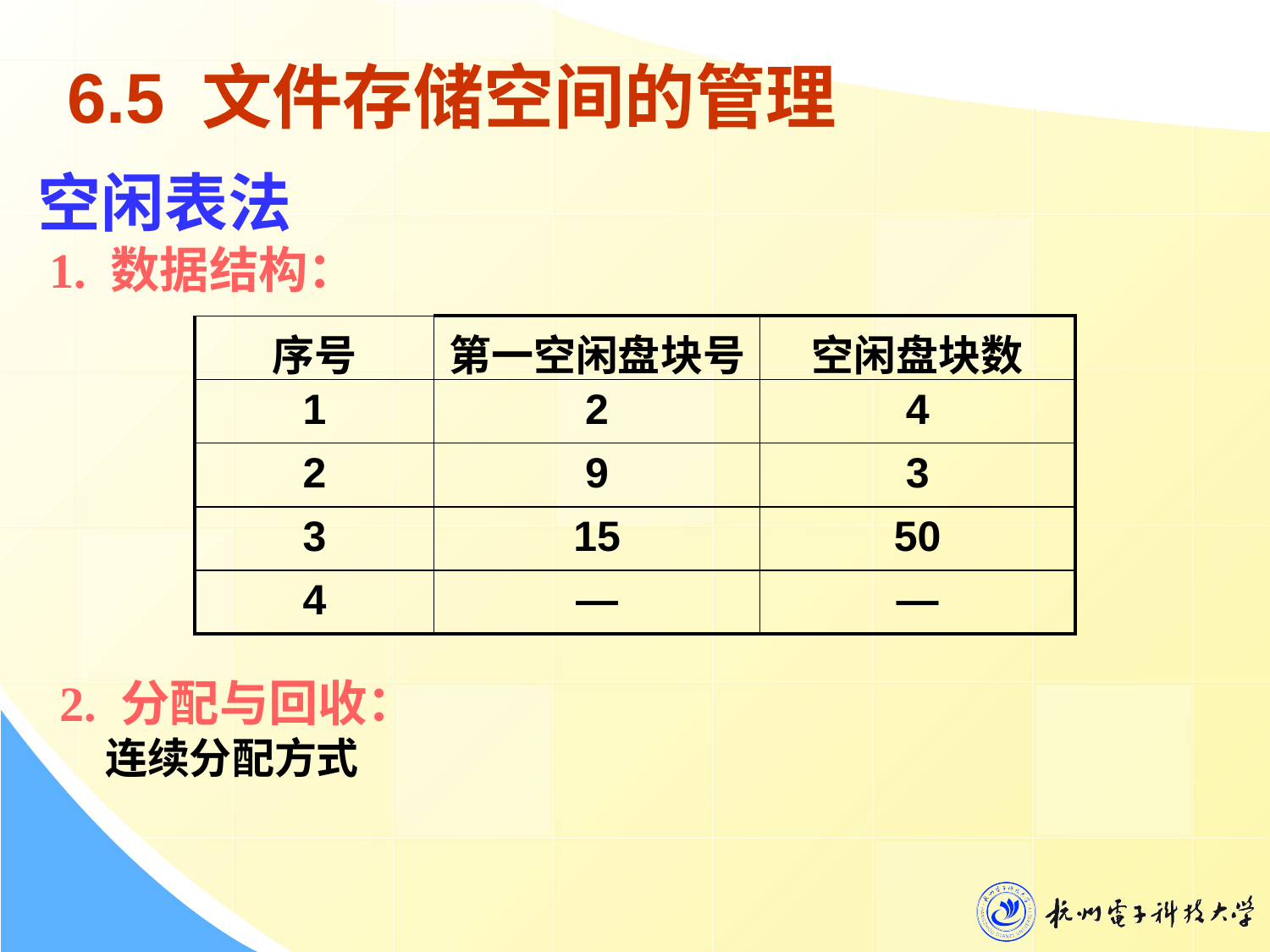

6.5 文件存储空间的管理
空闲表法
 1. 数据结构：
| 序号 | 第一空闲盘块号 | 空闲盘块数 |
| --- | --- | --- |
| 1 | 2 | 4 |
| 2 | 9 | 3 |
| 3 | 15 | 50 |
| 4 | — | — |
 2. 分配与回收：
     连续分配方式